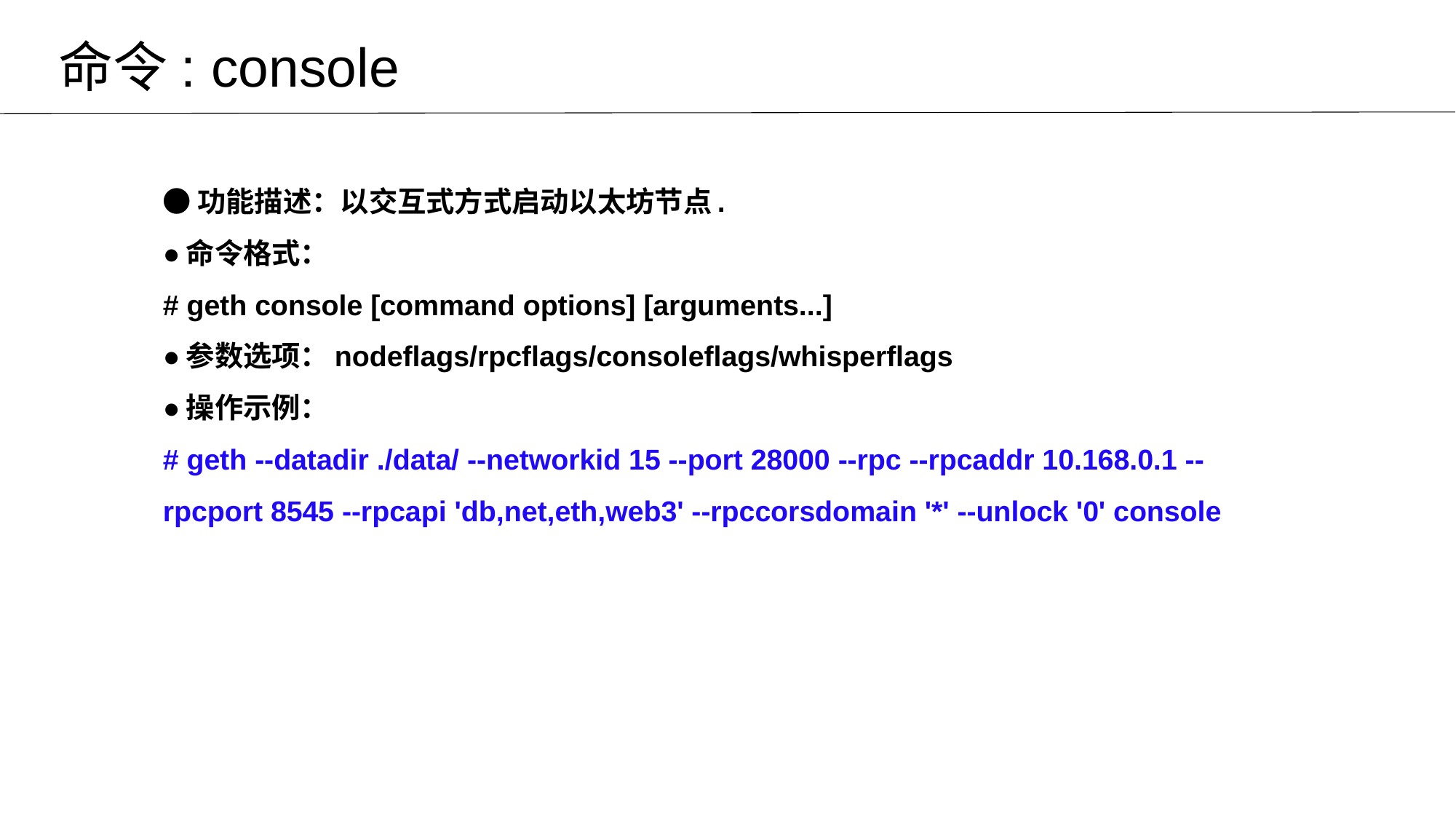

命令: console
# ●功能描述：以交互式方式启动以太坊节点. ●命令格式： # geth console [command options] [arguments...] ●参数选项：nodeflags/rpcflags/consoleflags/whisperflags ●操作示例： # geth --datadir ./data/ --networkid 15 --port 28000 --rpc --rpcaddr 10.168.0.1 --rpcport 8545 --rpcapi 'db,net,eth,web3' --rpccorsdomain '*' --unlock '0' console